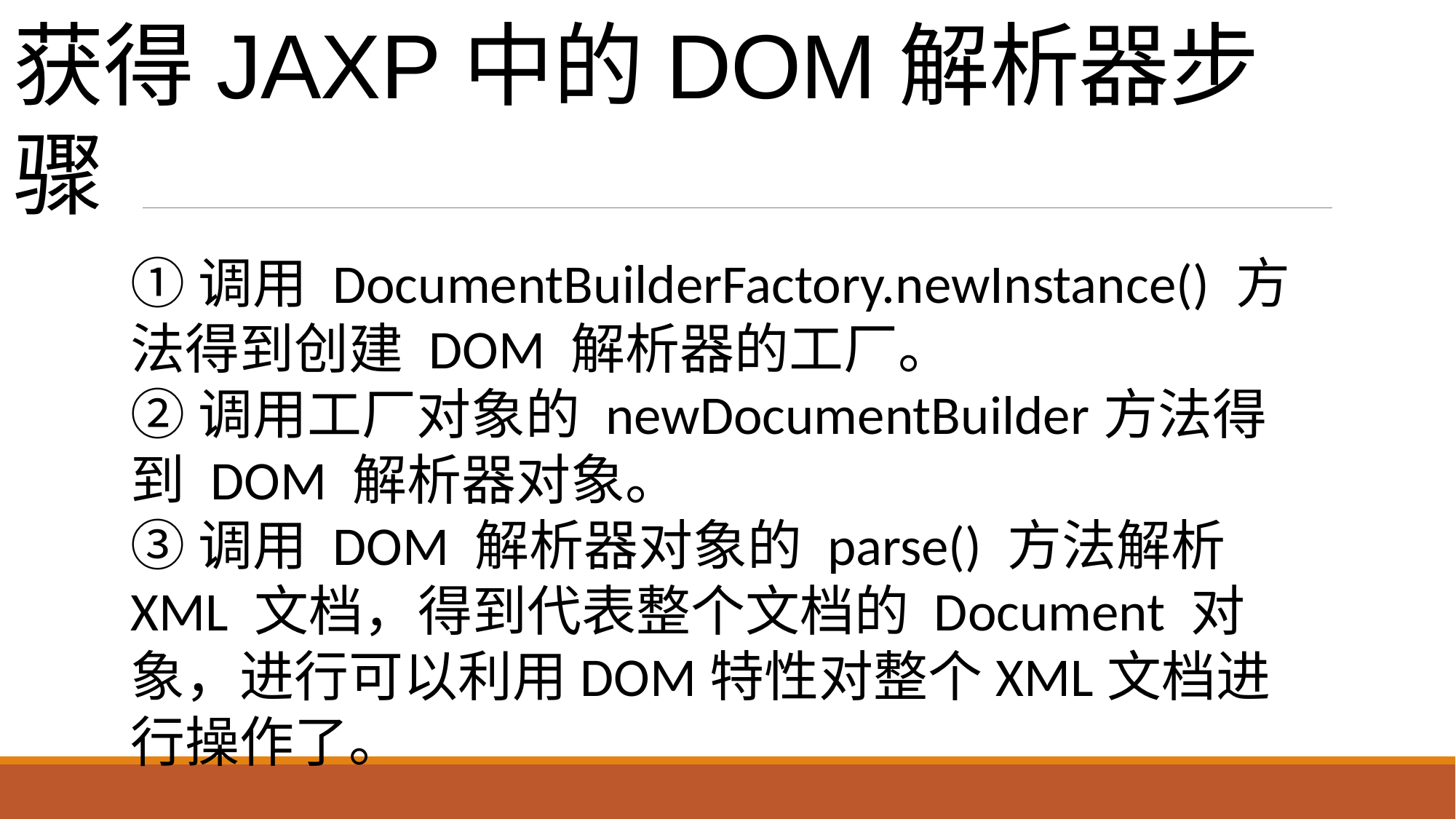

# 获得JAXP中的DOM解析器步骤
①调用 DocumentBuilderFactory.newInstance() 方法得到创建 DOM 解析器的工厂。
②调用工厂对象的 newDocumentBuilder方法得到 DOM 解析器对象。
③调用 DOM 解析器对象的 parse() 方法解析 XML 文档，得到代表整个文档的 Document 对象，进行可以利用DOM特性对整个XML文档进行操作了。